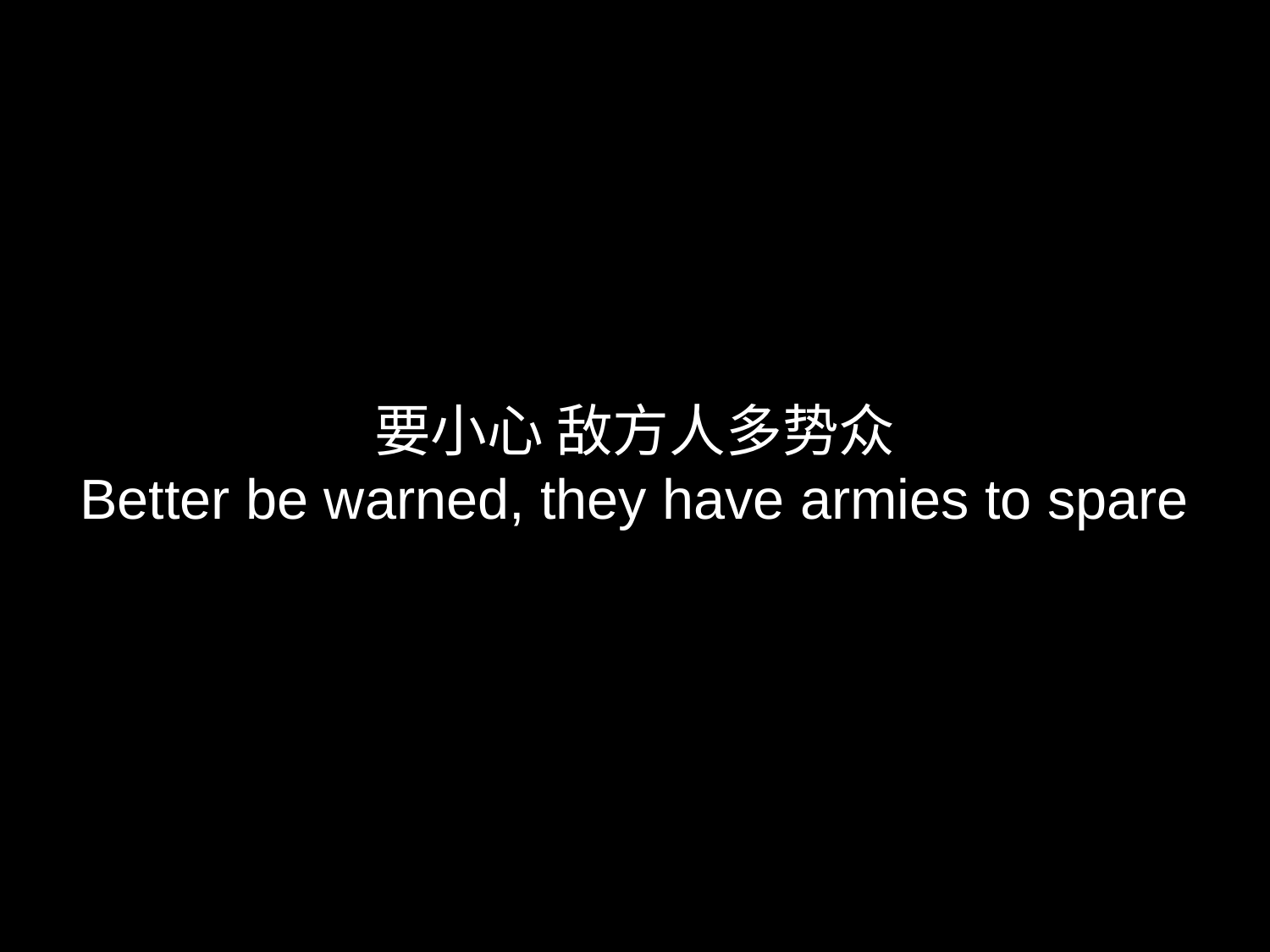

要小心 敌方人多势众
Better be warned, they have armies to spare